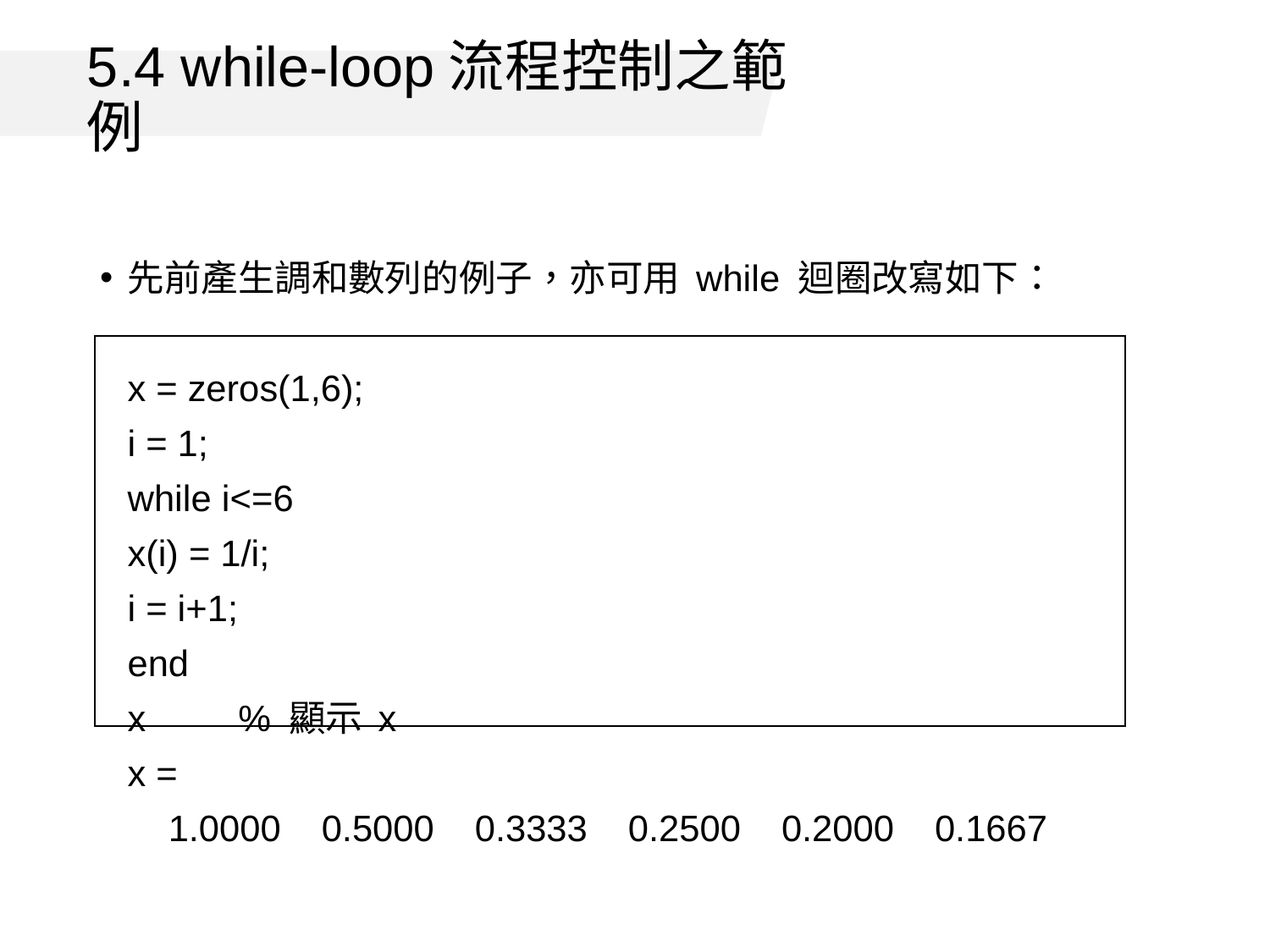

# 5.4 while-loop流程控制之範例
先前產生調和數列的例子，亦可用 while 迴圈改寫如下：

	x = zeros(1,6);
	i = 1;
	while i<=6
		x(i) = 1/i;
		i = i+1;
	end
	x			% 顯示 x
	x =
	    1.0000    0.5000    0.3333    0.2500    0.2000    0.1667